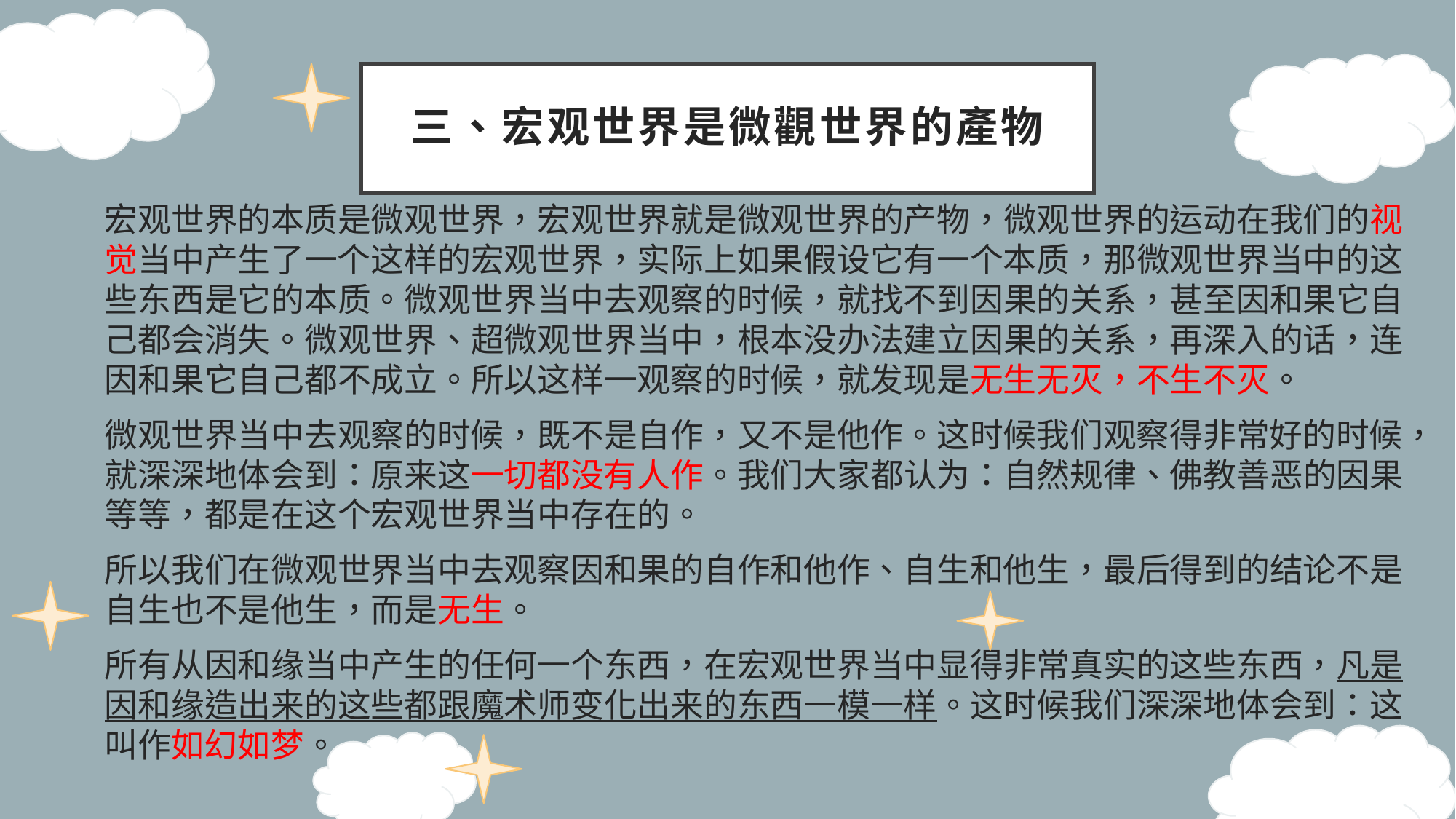

# 三、宏观世界是微觀世界的產物
宏观世界的本质是微观世界，宏观世界就是微观世界的产物，微观世界的运动在我们的视觉当中产生了一个这样的宏观世界，实际上如果假设它有一个本质，那微观世界当中的这些东西是它的本质。微观世界当中去观察的时候，就找不到因果的关系，甚至因和果它自己都会消失。微观世界、超微观世界当中，根本没办法建立因果的关系，再深入的话，连因和果它自己都不成立。所以这样一观察的时候，就发现是无生无灭，不生不灭。
微观世界当中去观察的时候，既不是自作，又不是他作。这时候我们观察得非常好的时候，就深深地体会到：原来这一切都没有人作。我们大家都认为：自然规律、佛教善恶的因果等等，都是在这个宏观世界当中存在的。
所以我们在微观世界当中去观察因和果的自作和他作、自生和他生，最后得到的结论不是自生也不是他生，而是无生。
所有从因和缘当中产生的任何一个东西，在宏观世界当中显得非常真实的这些东西，凡是因和缘造出来的这些都跟魔术师变化出来的东西一模一样。这时候我们深深地体会到：这叫作如幻如梦。